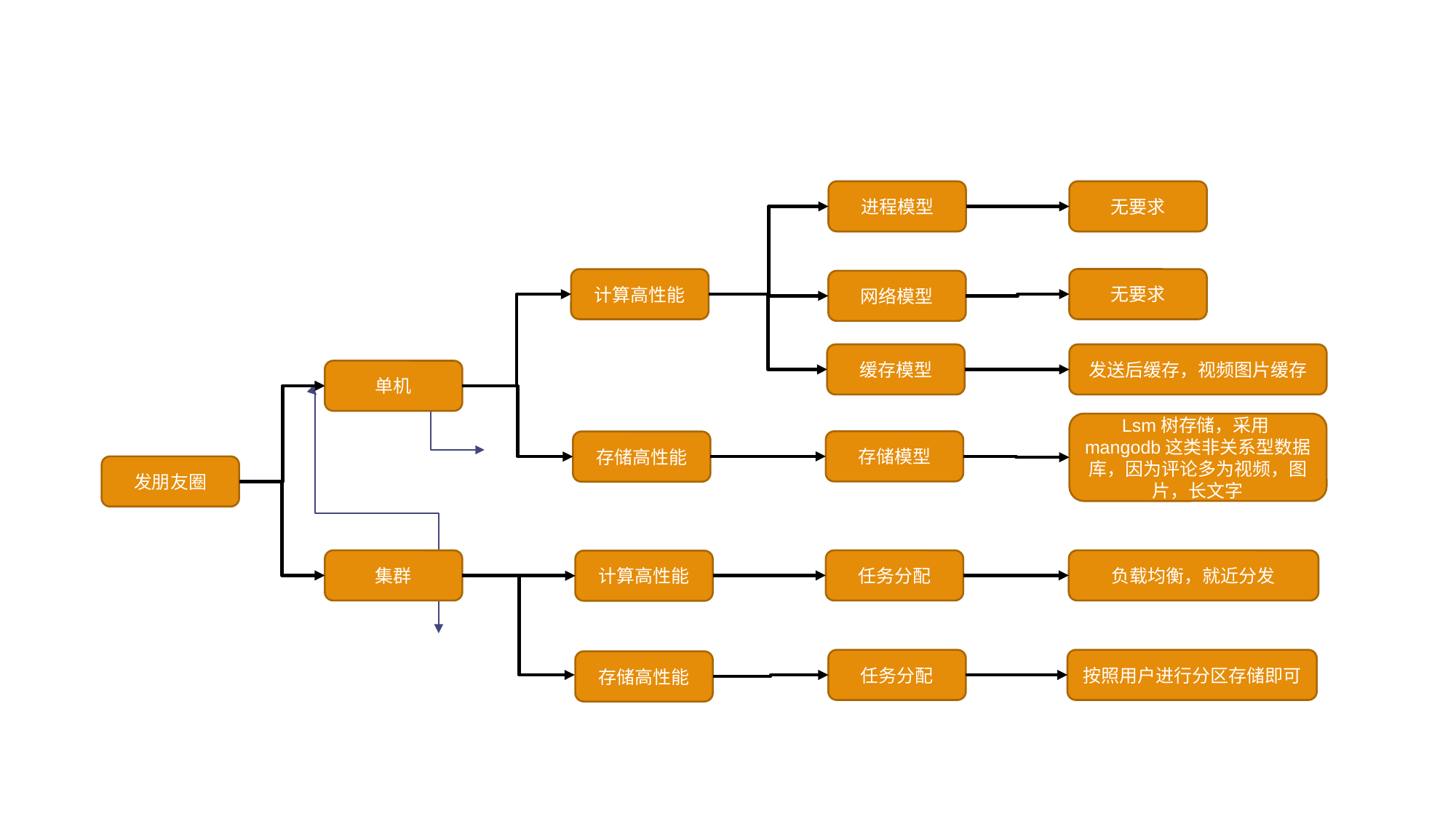

# 发朋友圈的高性能复杂度分析
进程模型
无要求
无要求
计算高性能
网络模型

缓存模型
发送后缓存，视频图片缓存
单机
Lsm树存储，采用mangodb这类非关系型数据库，因为评论多为视频，图片，长文字

存储模型
存储高性能
发朋友圈
集群
任务分配
负载均衡，就近分发
计算高性能
任务分配
按照用户进行分区存储即可
存储高性能